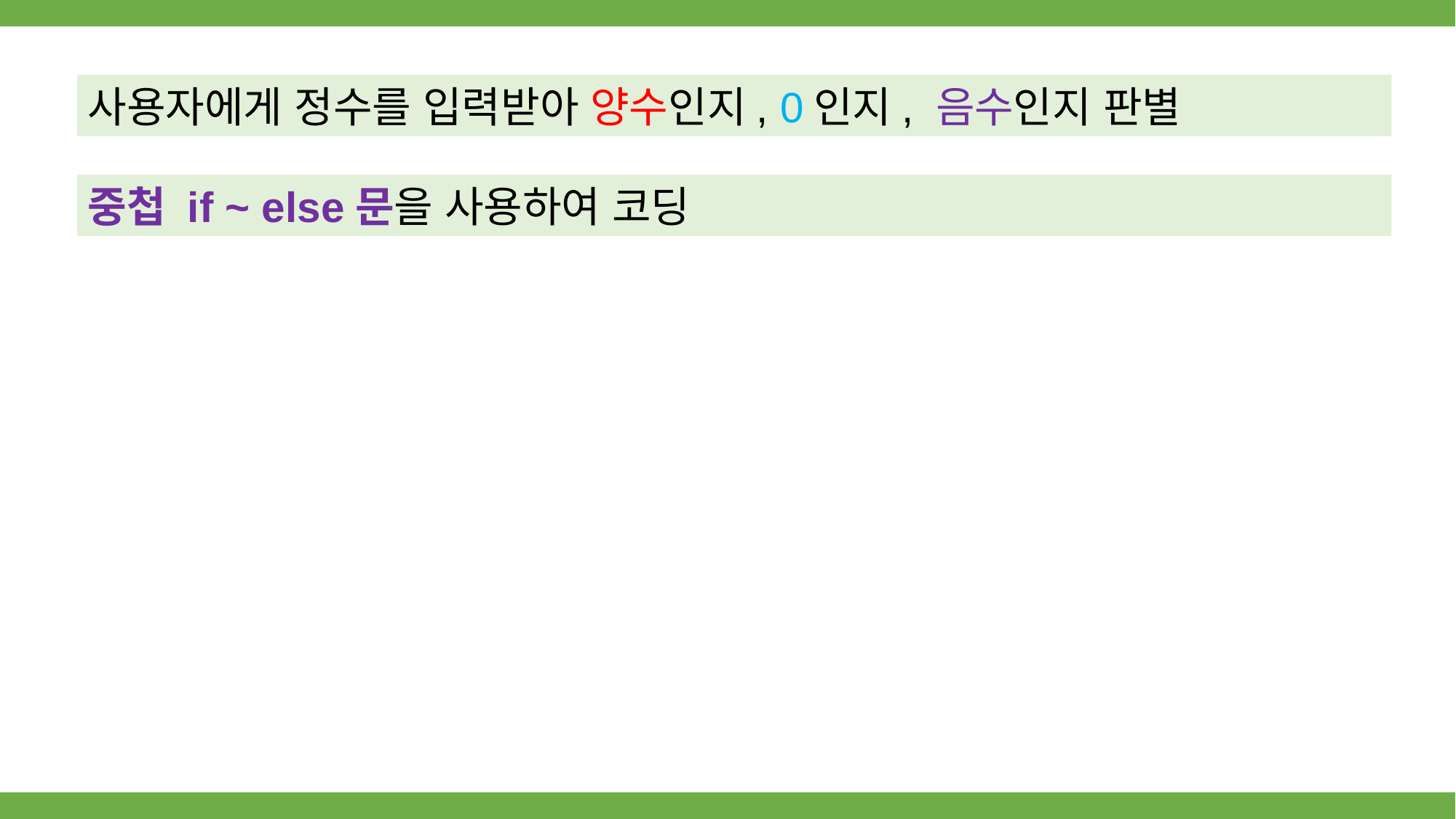

사용자에게 정수를 입력받아 양수인지, 0인지, 음수인지 판별
중첩 if ~ else문을 사용하여 코딩